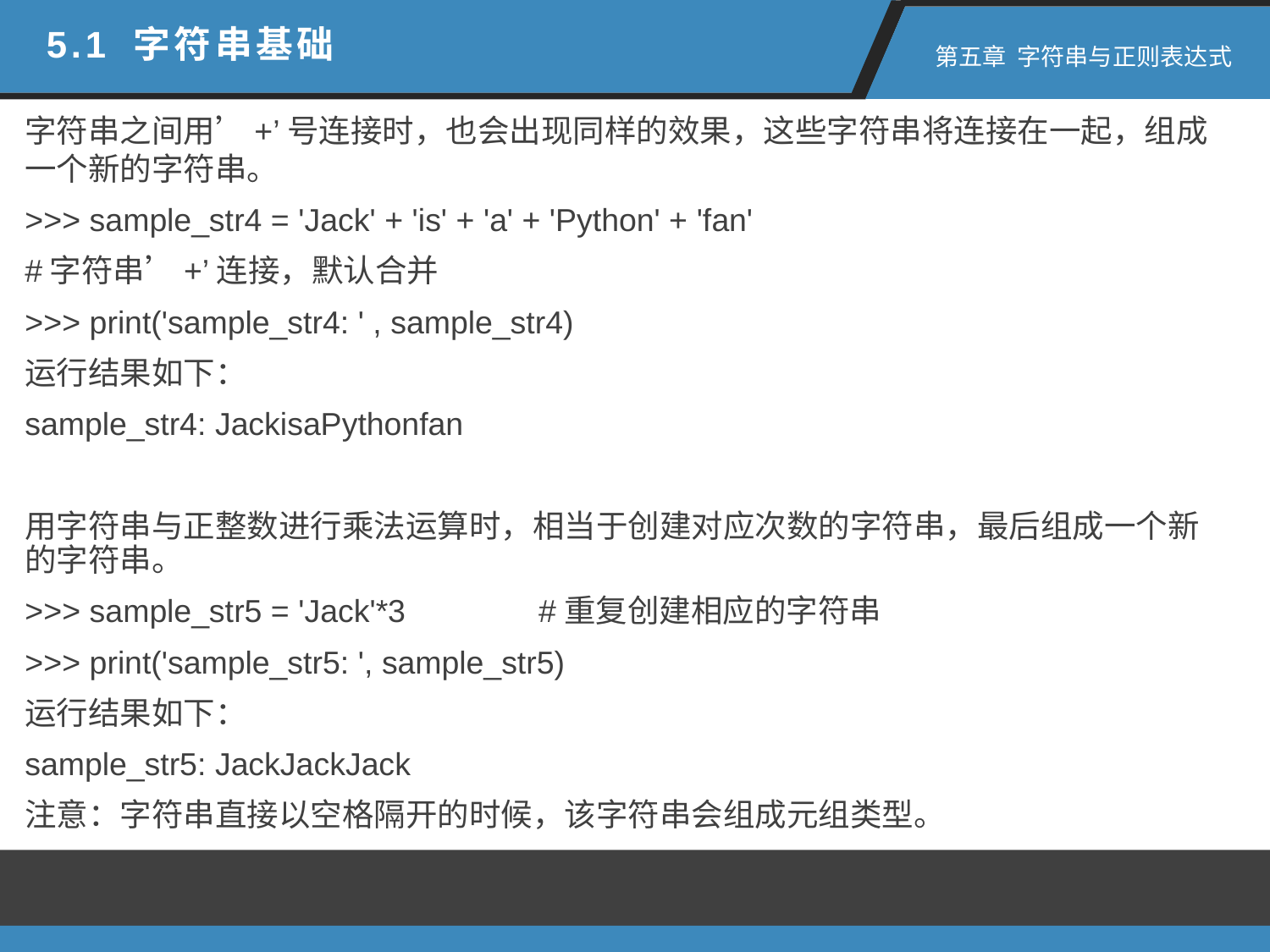

5.1 字符串基础
  第五章  字符串与正则表达式
字符串之间用’+’号连接时，也会出现同样的效果，这些字符串将连接在一起，组成一个新的字符串。
>>> sample_str4 = 'Jack' + 'is' + 'a' + 'Python' + 'fan'
#字符串’+’连接，默认合并
>>> print('sample_str4: ' , sample_str4)
运行结果如下：
sample_str4: JackisaPythonfan

用字符串与正整数进行乘法运算时，相当于创建对应次数的字符串，最后组成一个新的字符串。
>>> sample_str5 = 'Jack'*3               #重复创建相应的字符串
>>> print('sample_str5: ', sample_str5)
运行结果如下：
sample_str5: JackJackJack
注意：字符串直接以空格隔开的时候，该字符串会组成元组类型。